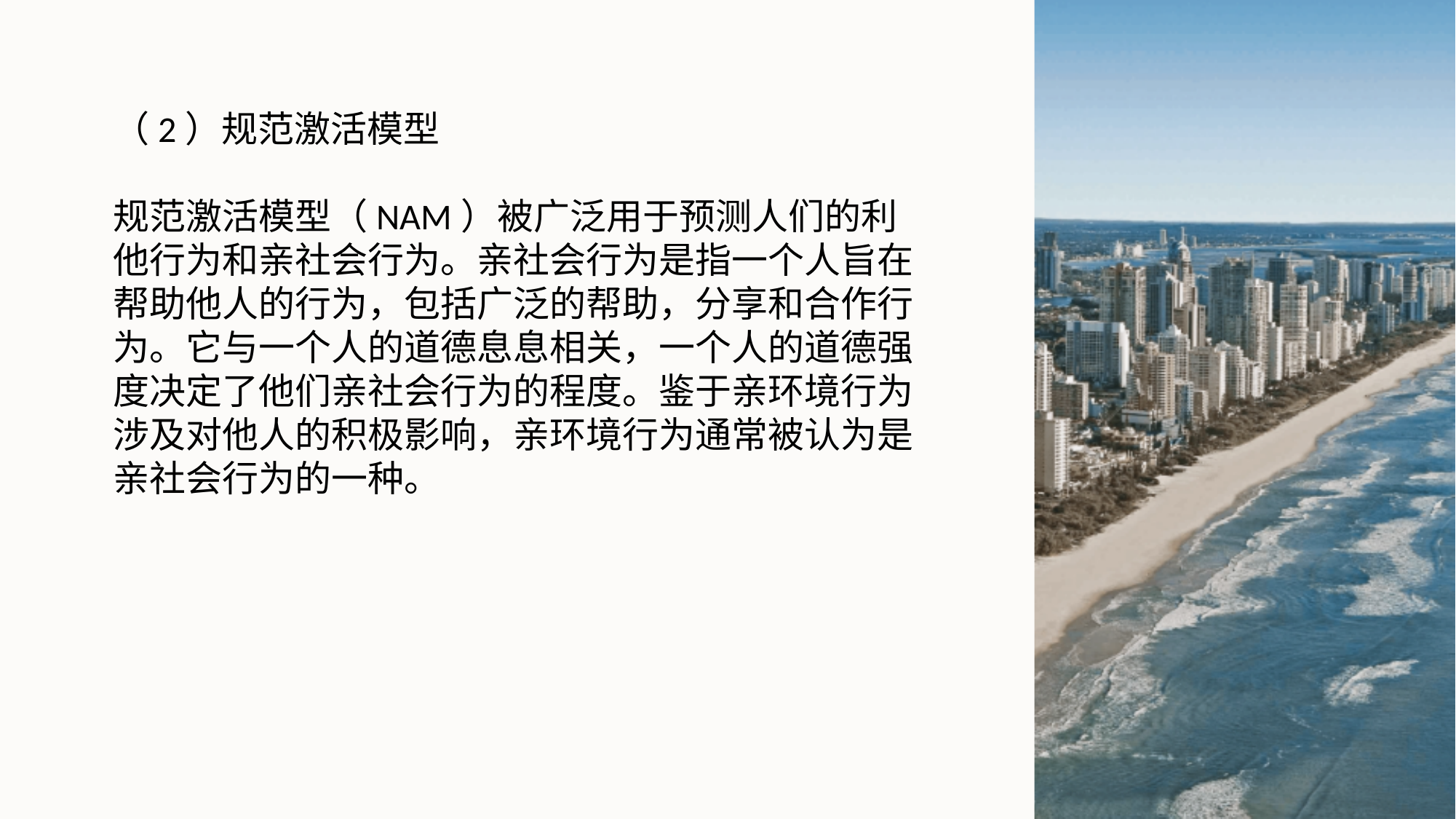

（2）规范激活模型

规范激活模型（NAM）被广泛用于预测人们的利他行为和亲社会行为。亲社会行为是指一个人旨在帮助他人的行为，包括广泛的帮助，分享和合作行为。它与一个人的道德息息相关，一个人的道德强度决定了他们亲社会行为的程度。鉴于亲环境行为涉及对他人的积极影响，亲环境行为通常被认为是亲社会行为的一种。